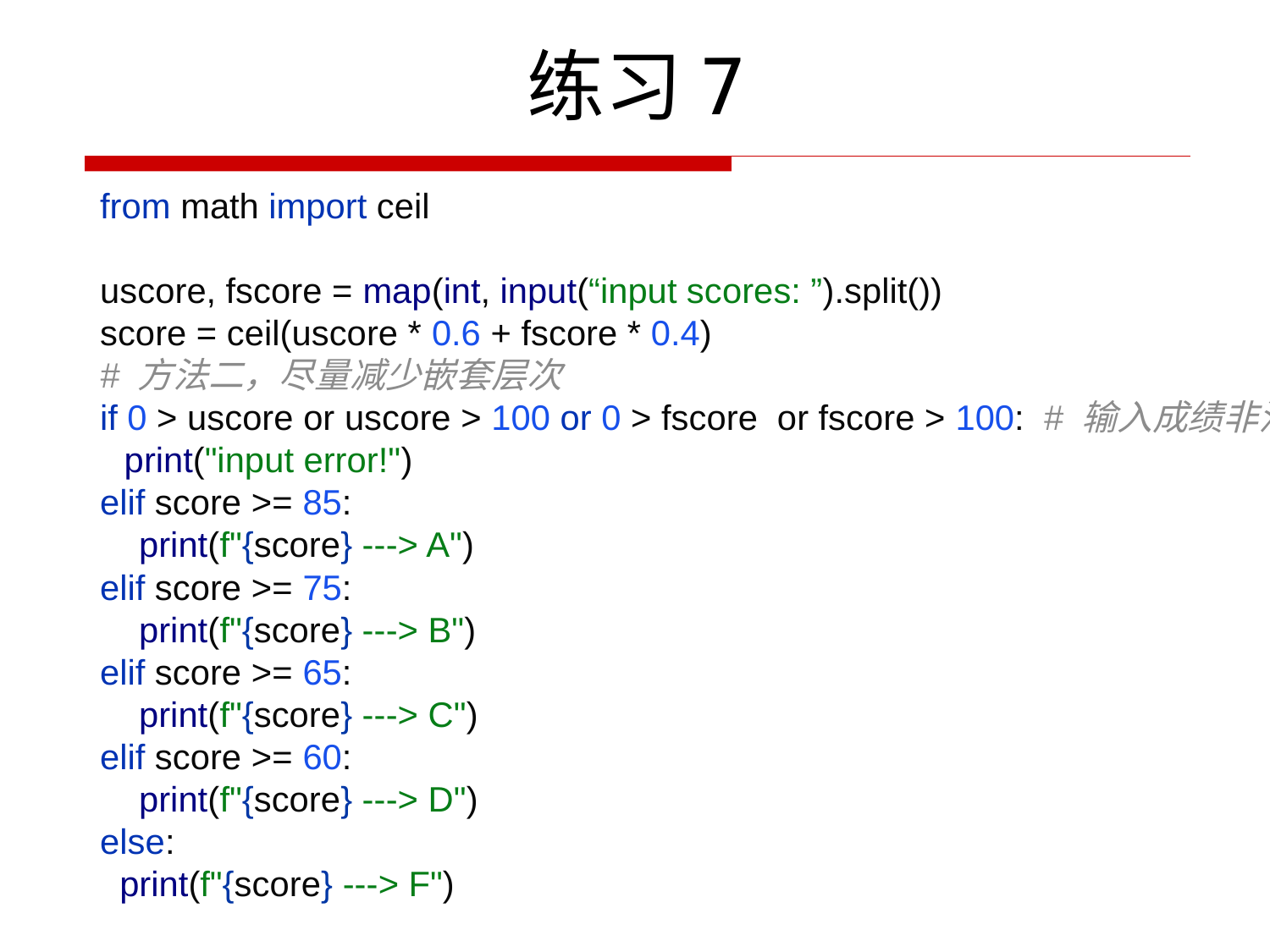

# 练习7
练习
from math import ceil
uscore, fscore = map(int, input(“input scores: ”).split())
score = ceil(uscore * 0.6 + fscore * 0.4)
# 方法二，尽量减少嵌套层次
if 0 > uscore or uscore > 100 or 0 > fscore  or fscore > 100:  # 输入成绩非法
  print("input error!")
elif score >= 85:
    print(f"{score} ---> A")
elif score >= 75:
    print(f"{score} ---> B")
elif score >= 65:
    print(f"{score} ---> C")
elif score >= 60:
    print(f"{score} ---> D")
else:
  print(f"{score} ---> F")